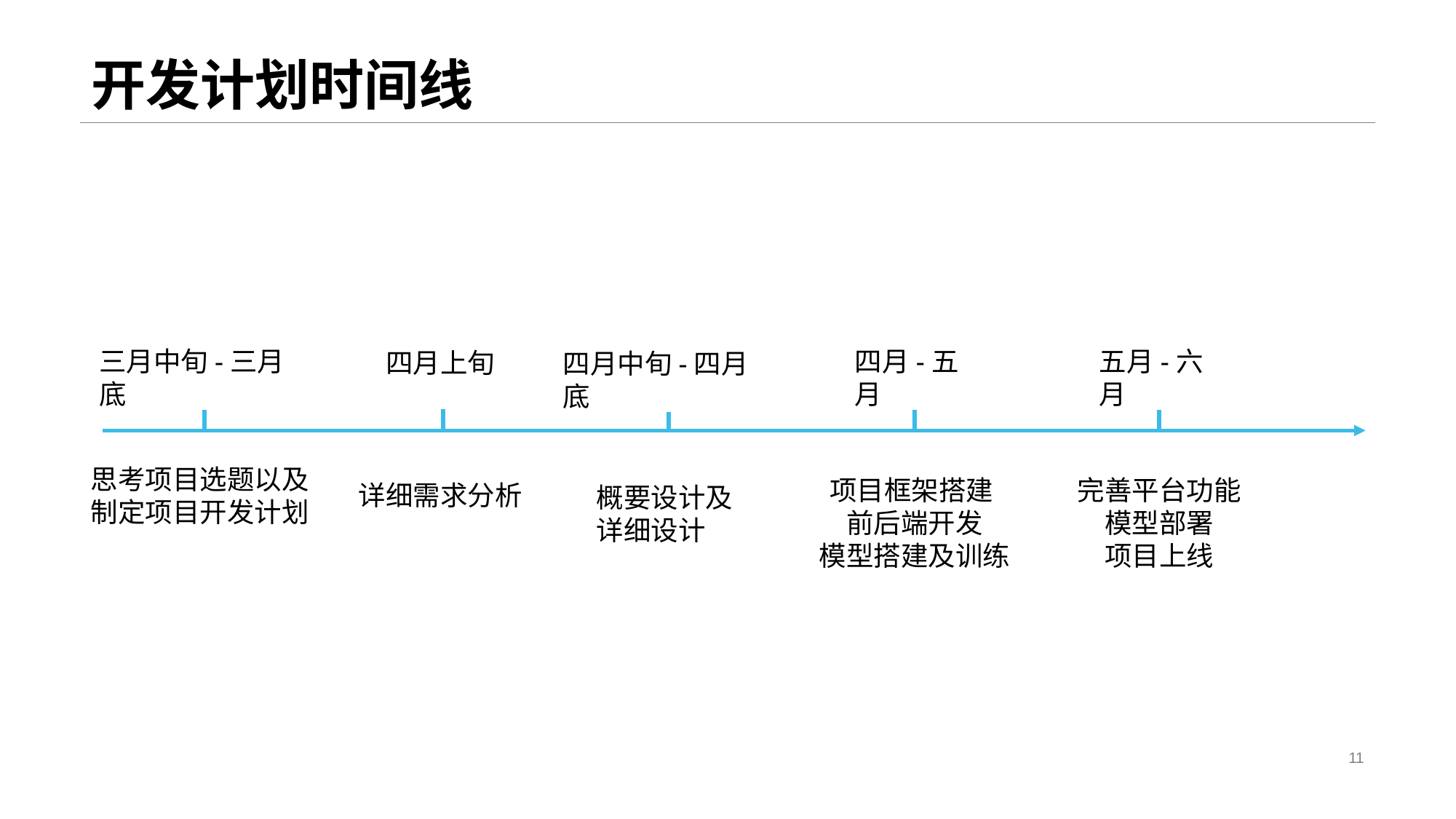

# 开发计划时间线
三月中旬-三月底
四月-五月
五月-六月
四月上旬
四月中旬-四月底
思考项目选题以及制定项目开发计划
项目框架搭建
前后端开发
模型搭建及训练
完善平台功能
模型部署
项目上线
详细需求分析
概要设计及详细设计
11